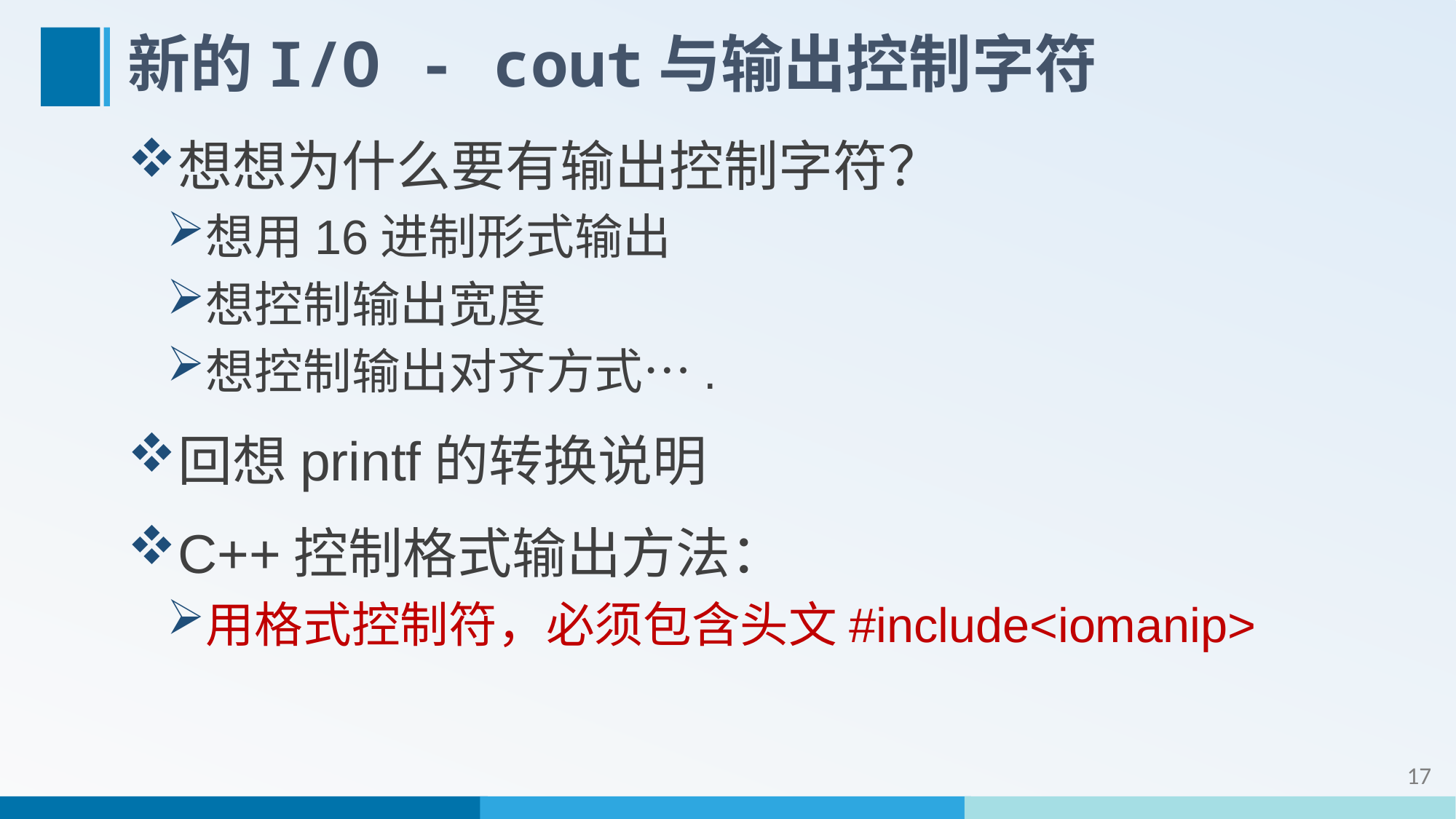

# 新的I/O - cout与输出控制字符
想想为什么要有输出控制字符？
想用16进制形式输出
想控制输出宽度
想控制输出对齐方式….
回想printf的转换说明
C++控制格式输出方法：
用格式控制符，必须包含头文#include<iomanip>